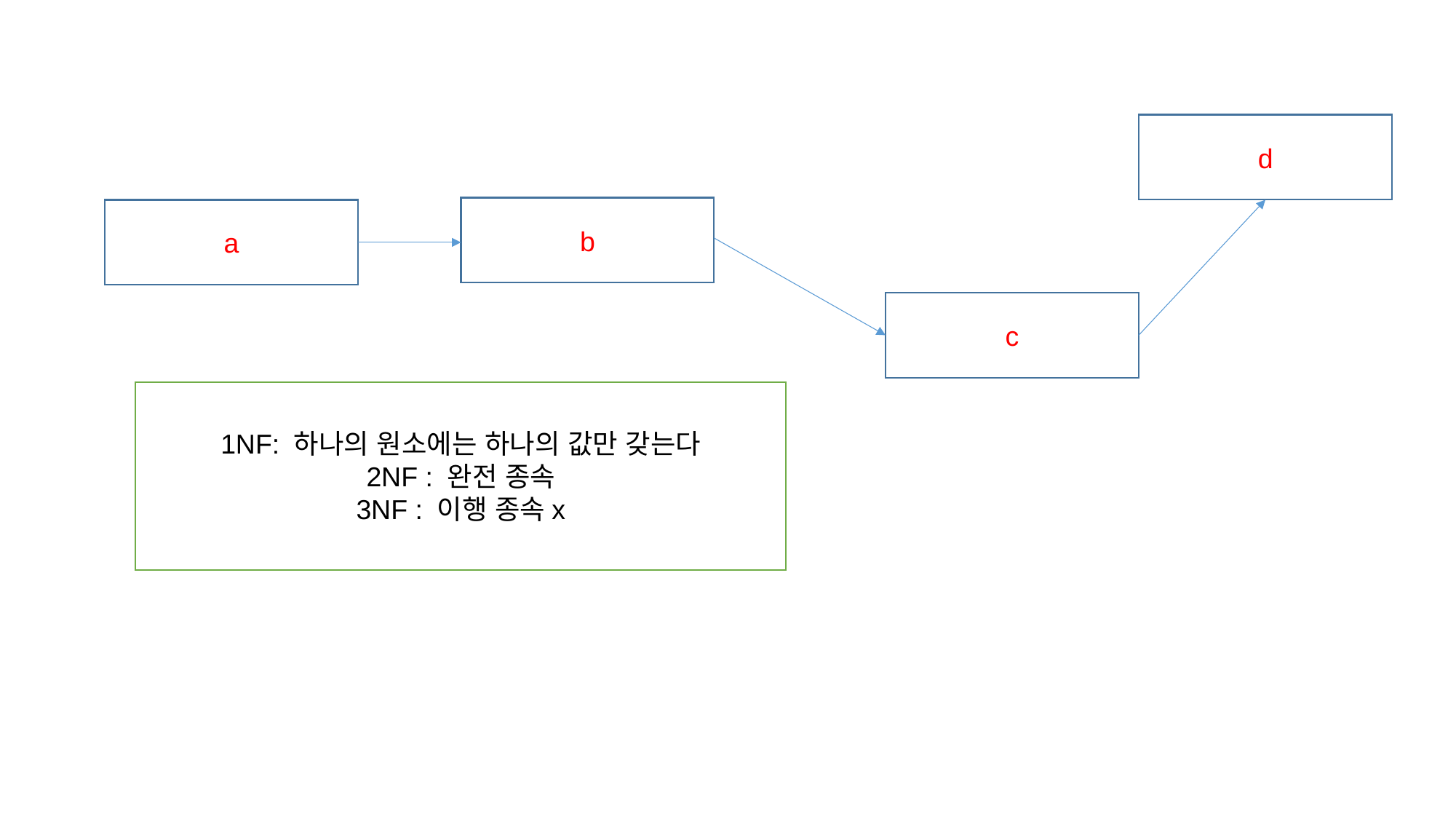

d
b
a
c
1NF: 하나의 원소에는 하나의 값만 갖는다
2NF : 완전 종속
3NF : 이행 종속x